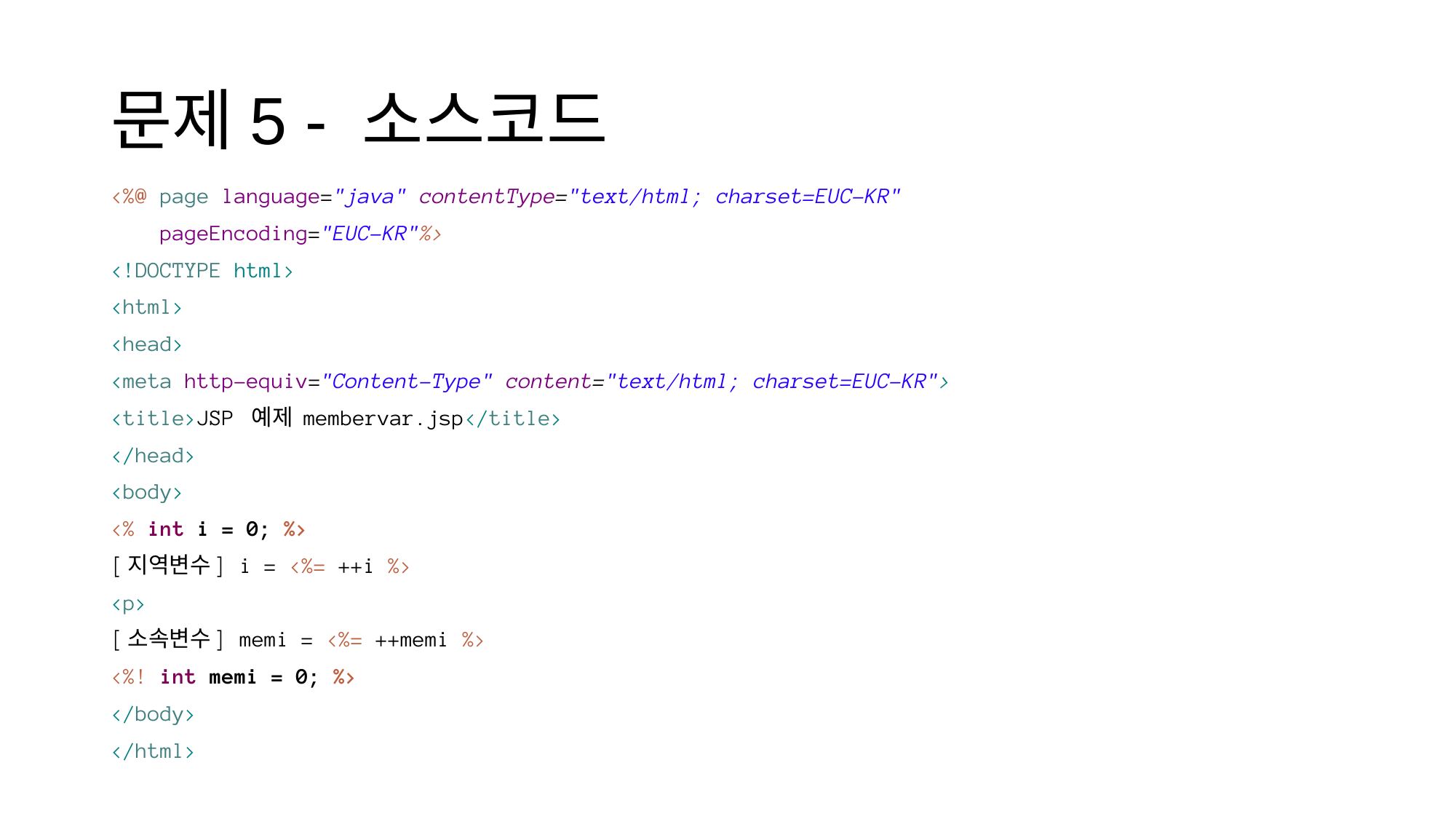

# 문제5 - 소스코드
<%@ page language="java" contentType="text/html; charset=EUC-KR"
    pageEncoding="EUC-KR"%>
<!DOCTYPE html>
<html>
<head>
<meta http-equiv="Content-Type" content="text/html; charset=EUC-KR">
<title>JSP 예제 membervar.jsp</title>
</head>
<body>
<% int i = 0; %>
[지역변수] i = <%= ++i %>
<p>
[소속변수] memi = <%= ++memi %>
<%! int memi = 0; %>
</body>
</html>